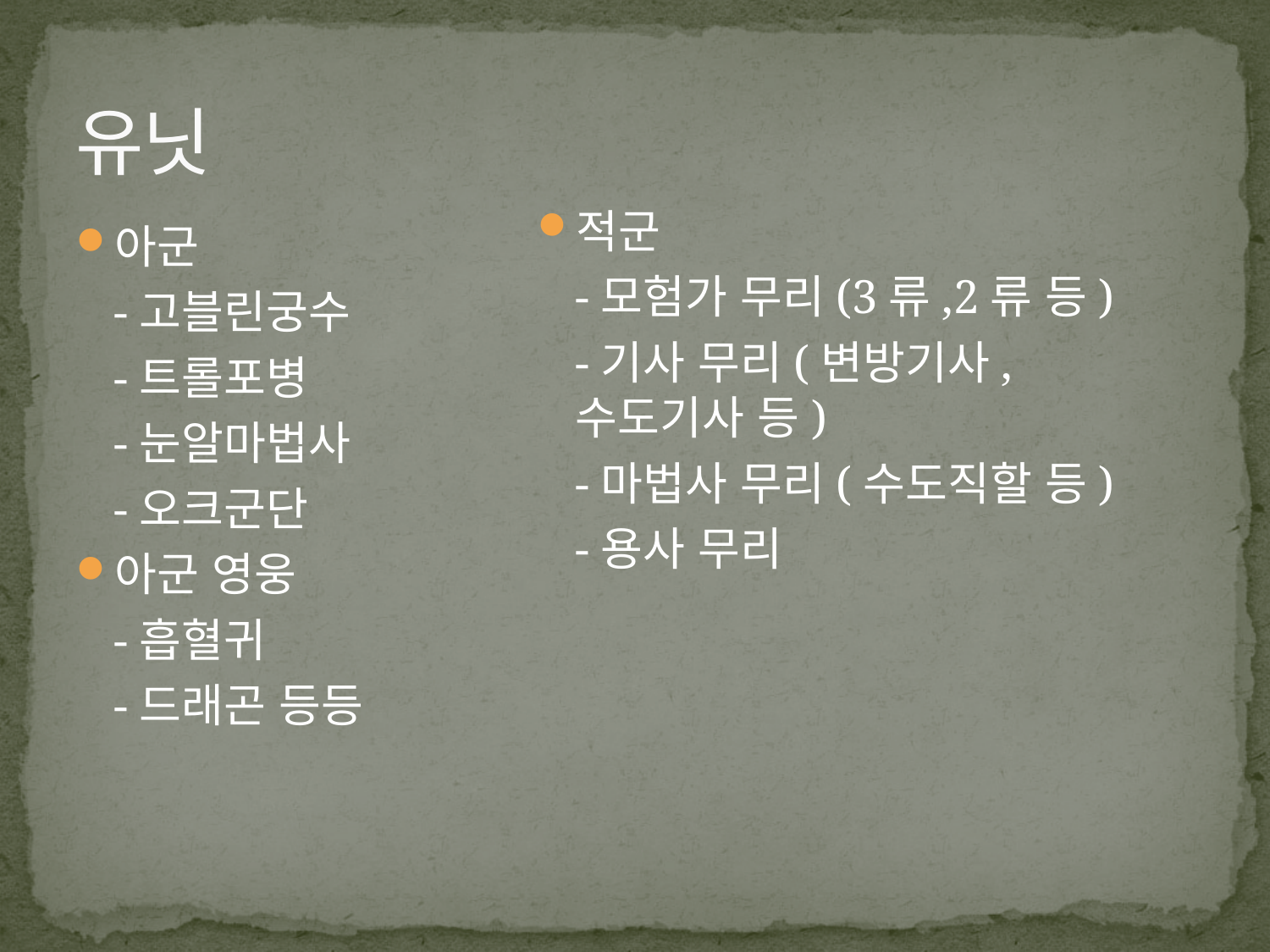

# 유닛
적군
	-모험가 무리(3류,2류 등)
	-기사 무리(변방기사, 수도기사 등)
	-마법사 무리(수도직할 등)
	-용사 무리
아군
	-고블린궁수
	-트롤포병
	-눈알마법사
	-오크군단
아군 영웅
	-흡혈귀
	-드래곤 등등